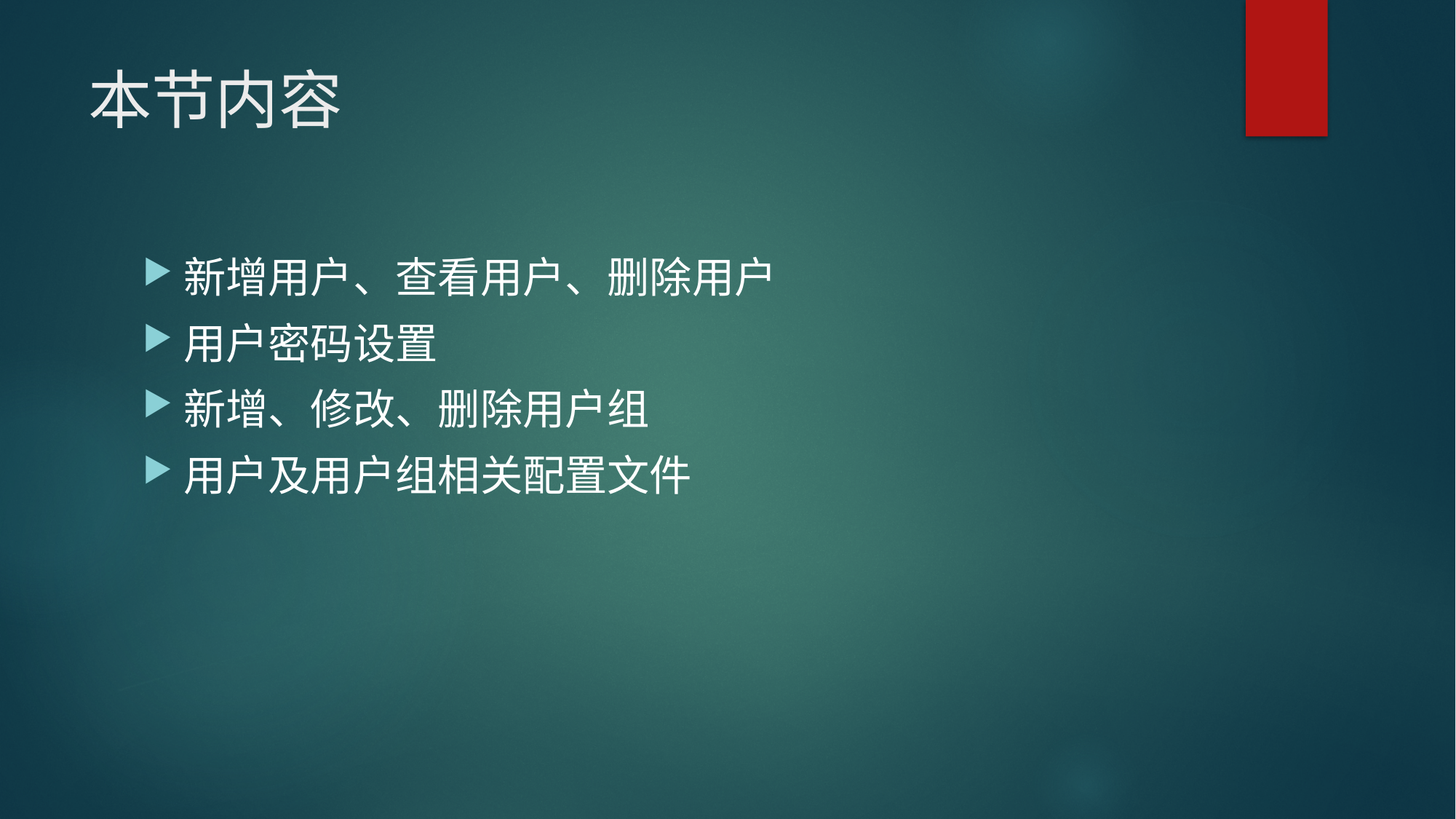

# 本节内容
新增用户、查看用户、删除用户
用户密码设置
新增、修改、删除用户组
用户及用户组相关配置文件